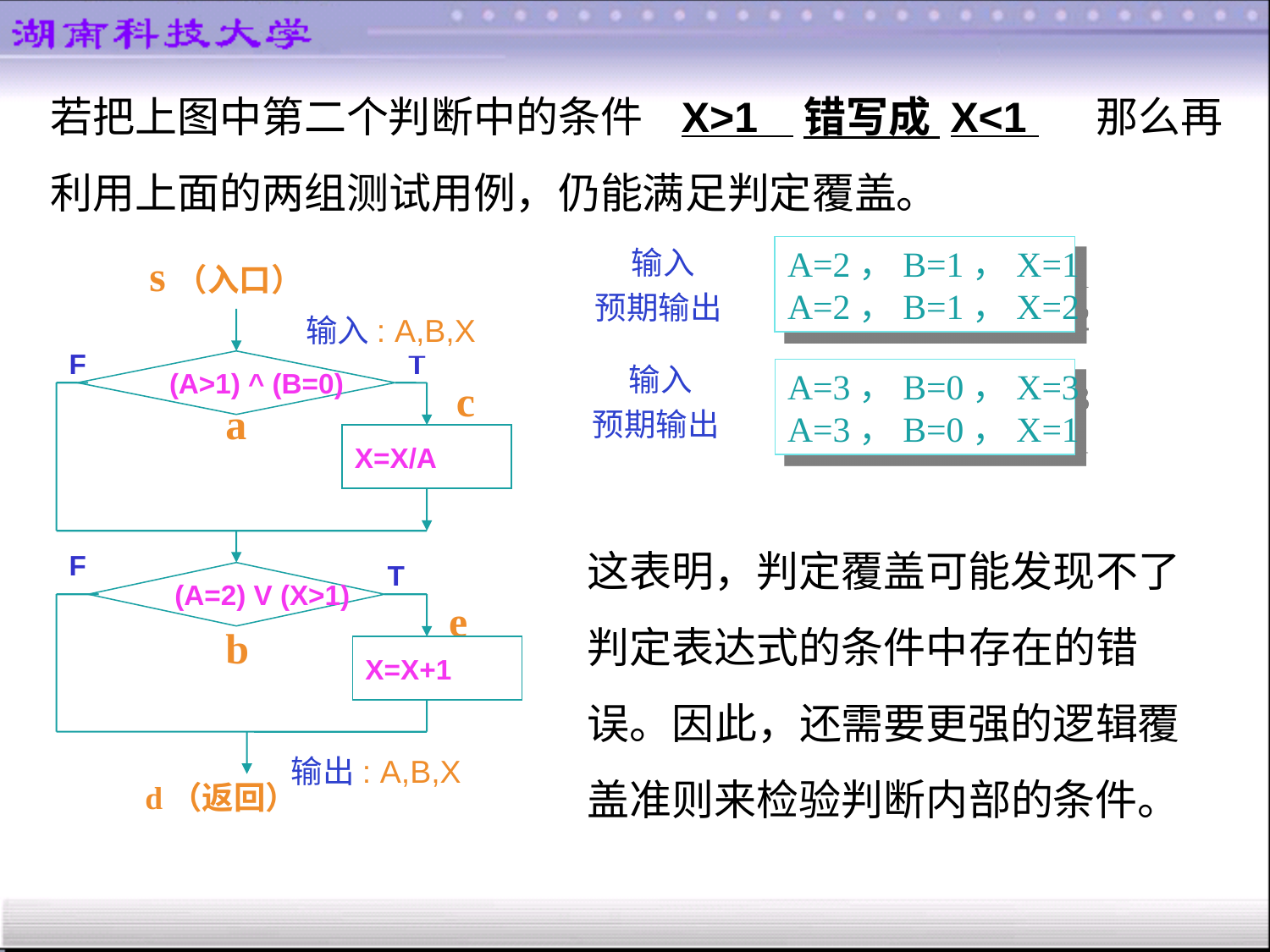

若把上图中第二个判断中的条件   X>1   错写成 X<1     那么再利用上面的两组测试用例，仍能满足判定覆盖。
输入
A=2，B=1，X=1
A=2，B=1，X=2
预期输出
s（入口）

T
F
(A>1) ^ (B=0)

X=X/A

F
T
(A=2) V (X>1)

X=X+1

c
a
e
b
d（返回）
输入: A,B,X
输出: A,B,X
输入
A=3，B=0，X=3
A=3，B=0，X=1
预期输出
这表明，判定覆盖可能发现不了判定表达式的条件中存在的错误。因此，还需要更强的逻辑覆盖准则来检验判断内部的条件。